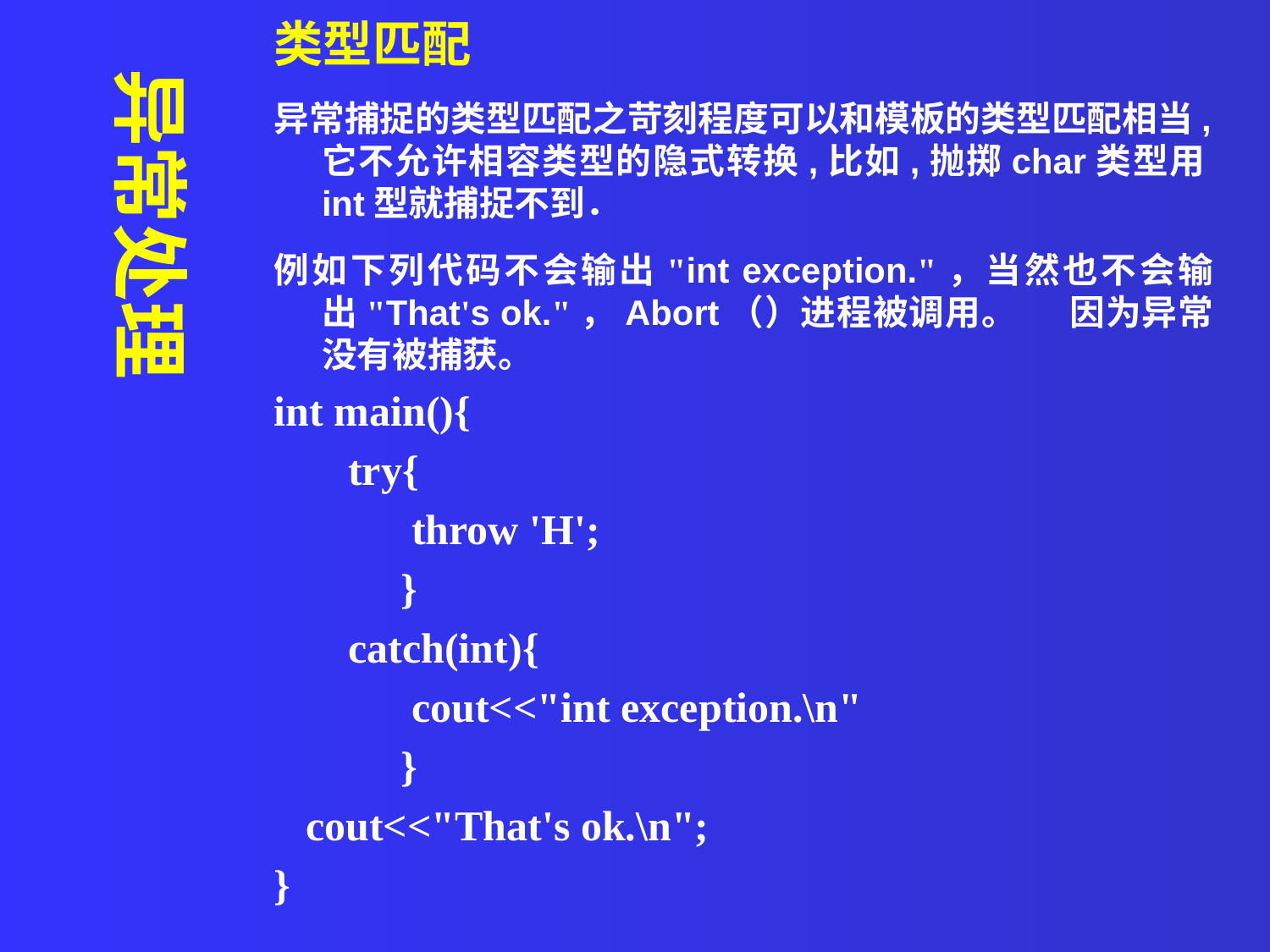

类型匹配
异常捕捉的类型匹配之苛刻程度可以和模板的类型匹配相当,它不允许相容类型的隐式转换,比如,抛掷char类型用int型就捕捉不到．
例如下列代码不会输出"int exception."，当然也不会输出"That's ok."，Abort（）进程被调用。      因为异常没有被捕获。
int main(){
       try{
             throw 'H';
            }
       catch(int){
             cout<<"int exception.\n"
            }
   cout<<"That's ok.\n";
}
异常处理